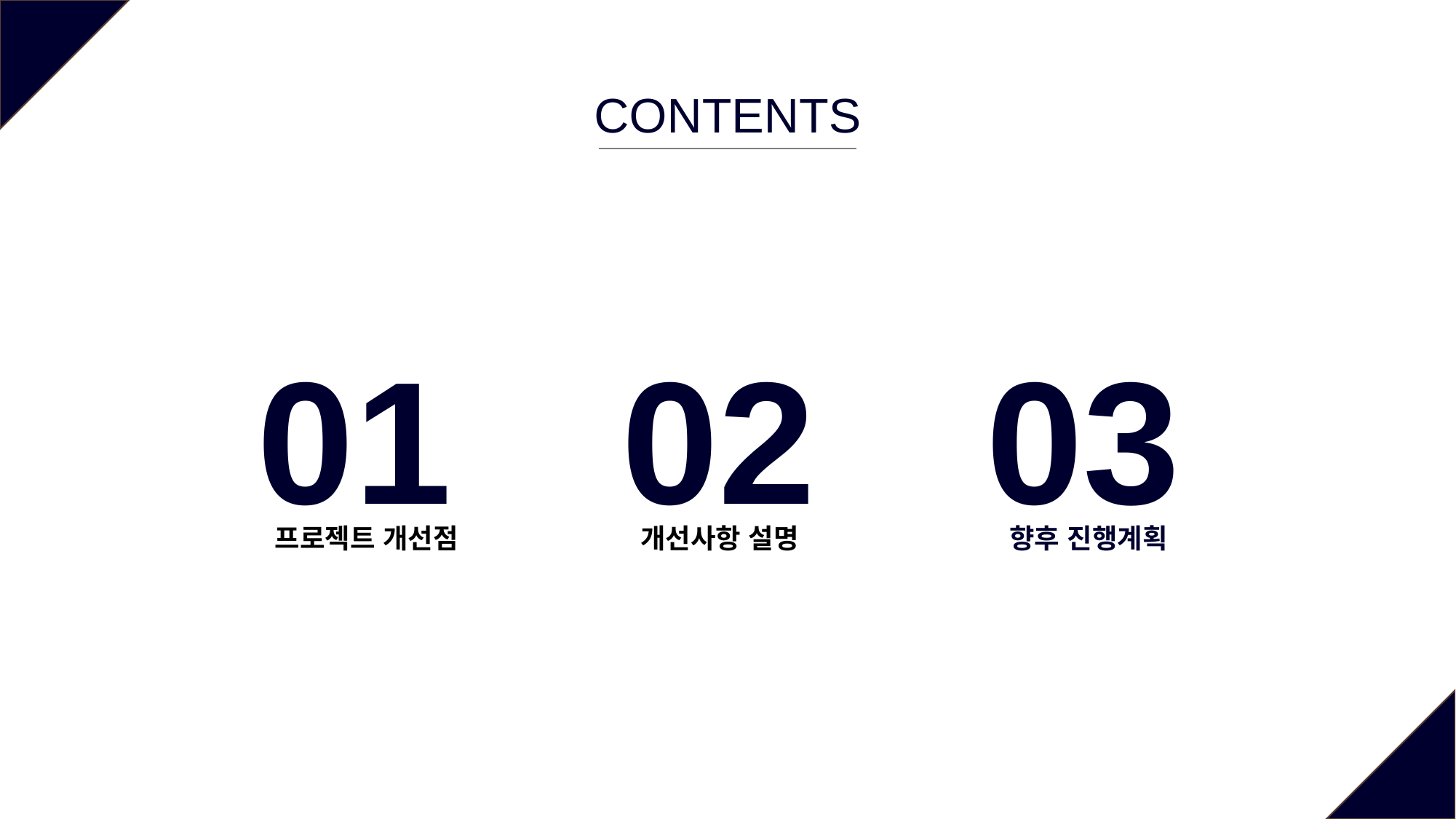

CONTENTS
01
02
03
프로젝트 개선점
개선사항 설명
향후 진행계획